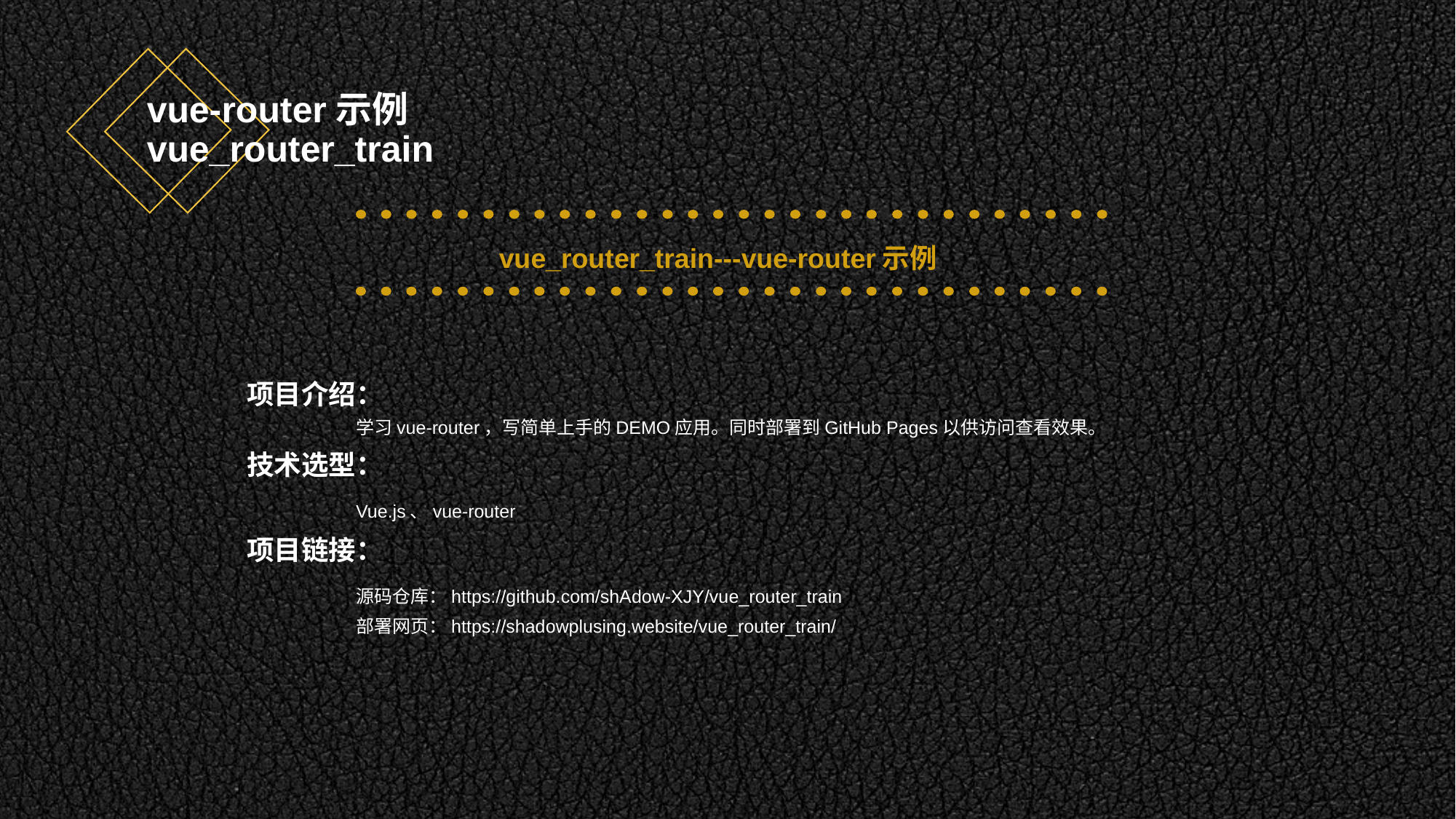

# vue-router示例 vue_router_train

vue_router_train---vue-router示例

项目介绍：
	学习vue-router，写简单上手的DEMO应用。同时部署到GitHub Pages以供访问查看效果。
技术选型：
	Vue.js、vue-router
项目链接：
	源码仓库：https://github.com/shAdow-XJY/vue_router_train
	部署网页：https://shadowplusing.website/vue_router_train/